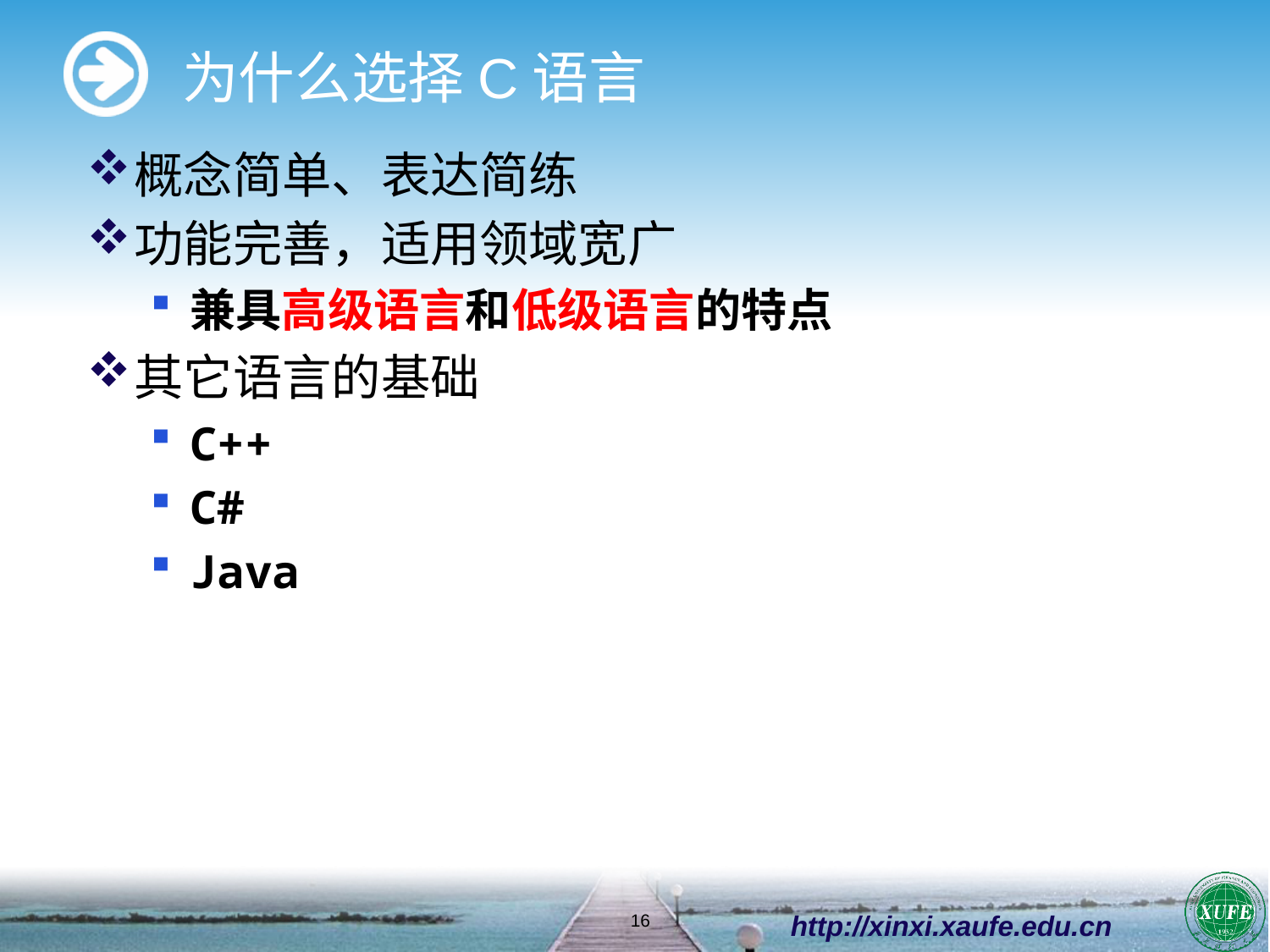

# 为什么选择C语言
概念简单、表达简练
功能完善，适用领域宽广
兼具高级语言和低级语言的特点
其它语言的基础
C++
C#
Java
http://xinxi.xaufe.edu.cn
16